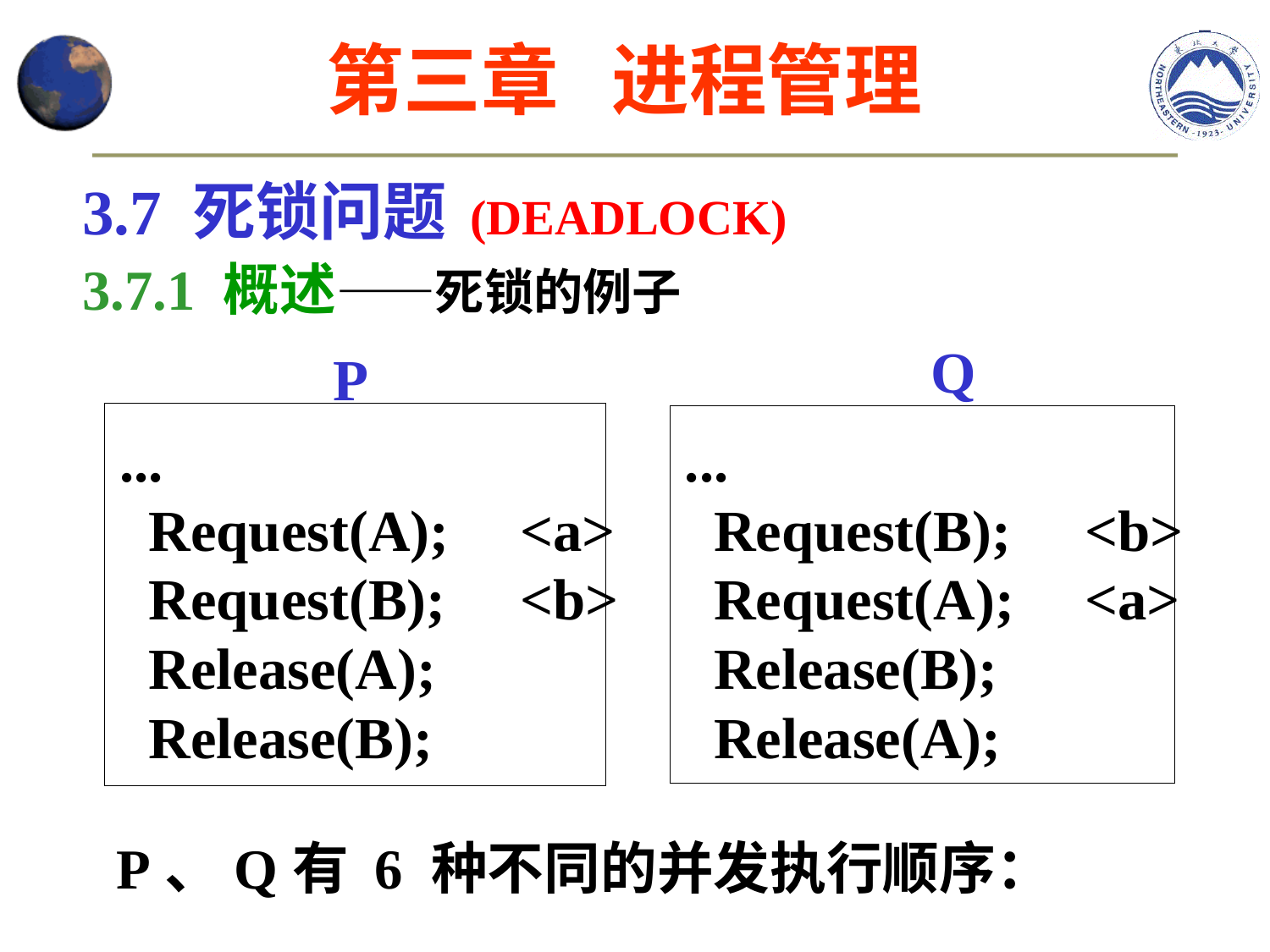

第三章   进程管理
3.7 死锁问题 (DEADLOCK)
3.7.1 概述——死锁的例子
Q
P

...
...
  Request(A);
<a>
  Request(B);
<b>
  Request(B);
<b>
  Request(A);
<a>
  Release(A);
  Release(B);
  Release(B);
  Release(A);
P、Q有 6 种不同的并发执行顺序：